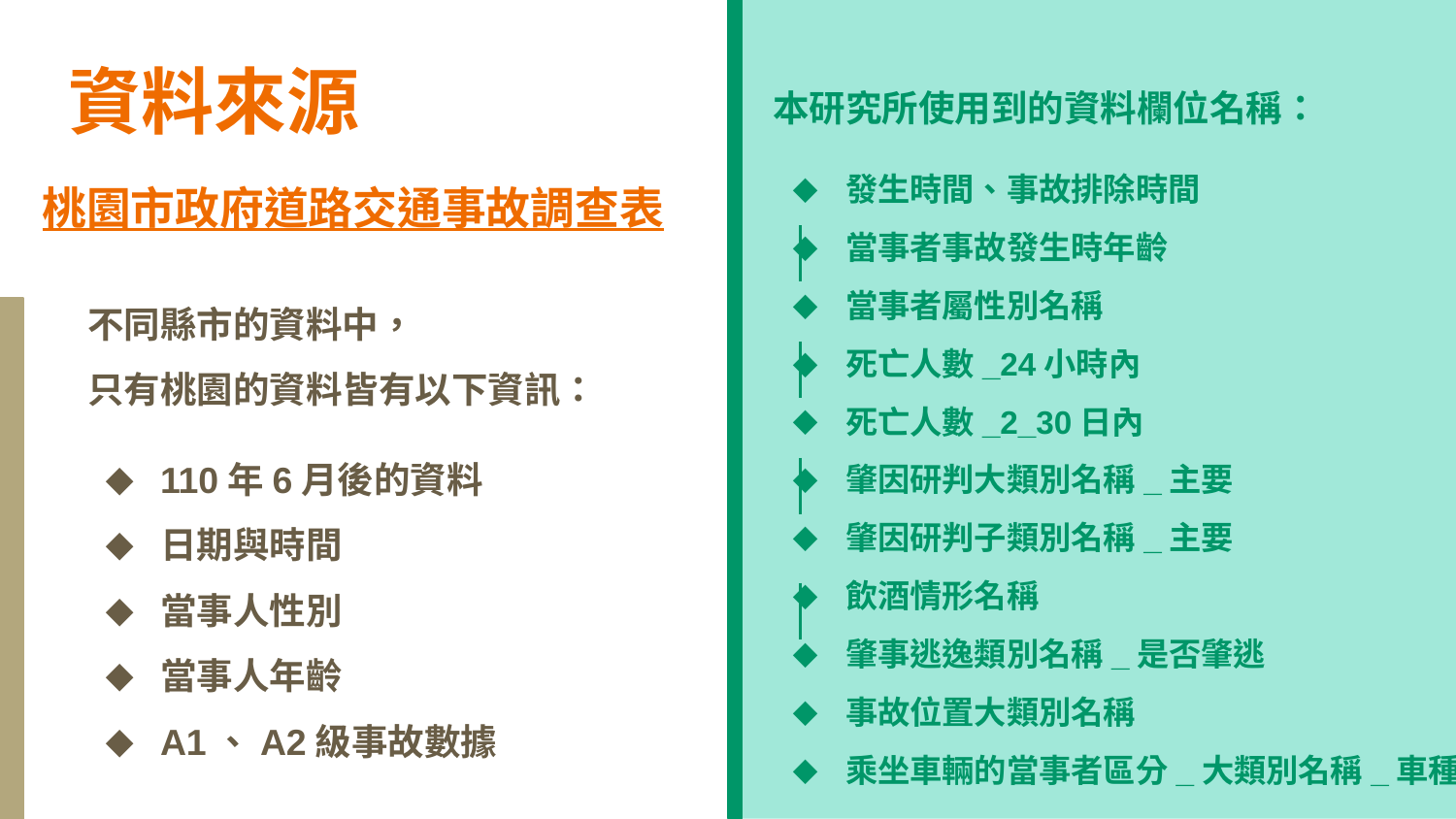

# 資料來源
本研究所使用到的資料欄位名稱：
發生時間、事故排除時間
當事者事故發生時年齡
當事者屬性別名稱
死亡人數_24小時內
死亡人數_2_30日內
肇因研判大類別名稱_主要
肇因研判子類別名稱_主要
飲酒情形名稱
肇事逃逸類別名稱_是否肇逃
事故位置大類別名稱
乘坐車輛的當事者區分_大類別名稱_車種
桃園市政府道路交通事故調查表
不同縣市的資料中，
只有桃園的資料皆有以下資訊：
110年6月後的資料
日期與時間
當事人性別
當事人年齡
A1、A2級事故數據